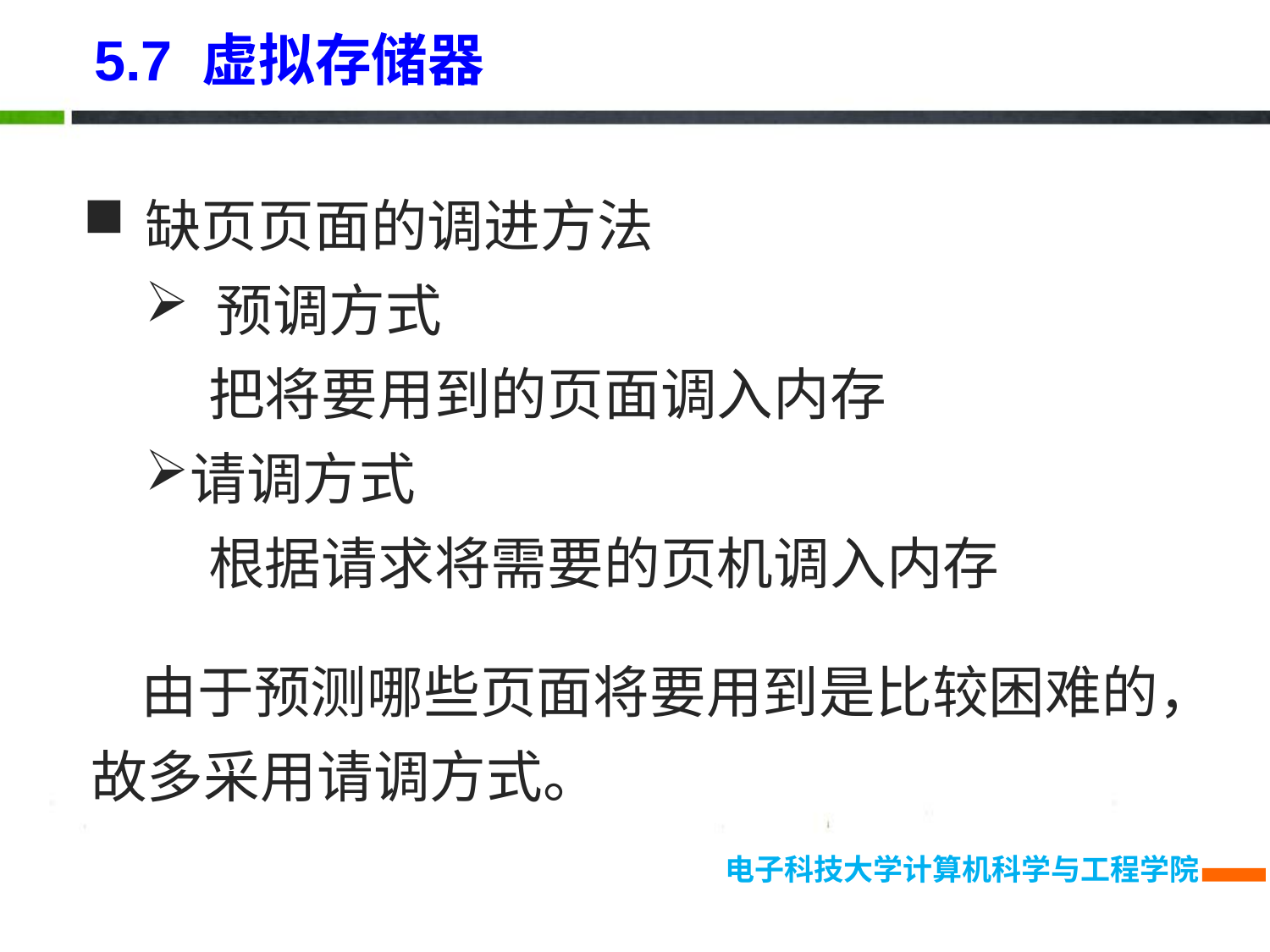

5.7 虚拟存储器
缺页页面的调进方法
 预调方式
把将要用到的页面调入内存
请调方式
根据请求将需要的页机调入内存
由于预测哪些页面将要用到是比较困难的，故多采用请调方式。
117